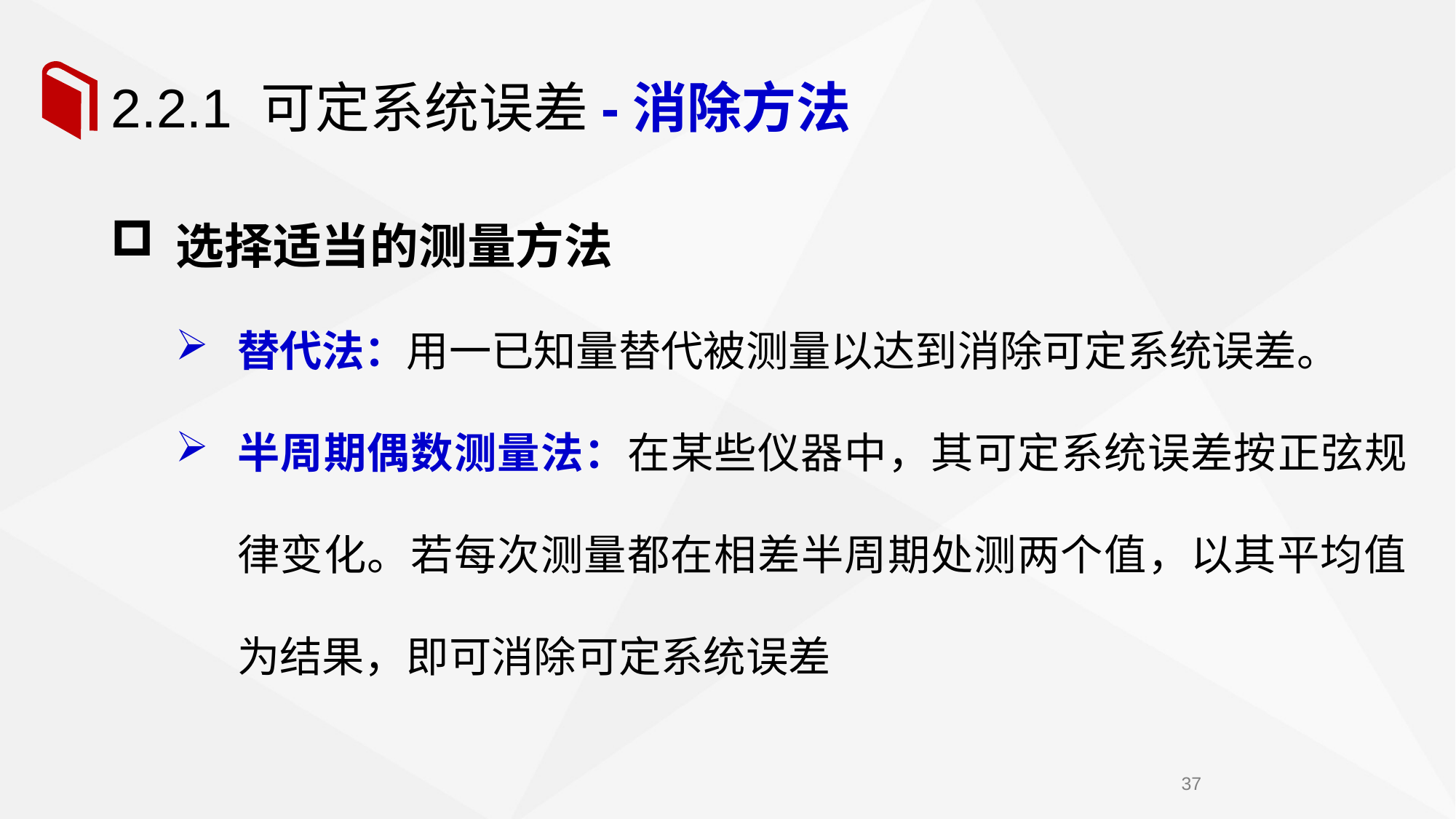

# 2.2.1 可定系统误差-消除方法
选择适当的测量方法
替代法：用一已知量替代被测量以达到消除可定系统误差。
半周期偶数测量法：在某些仪器中，其可定系统误差按正弦规律变化。若每次测量都在相差半周期处测两个值，以其平均值为结果，即可消除可定系统误差
37